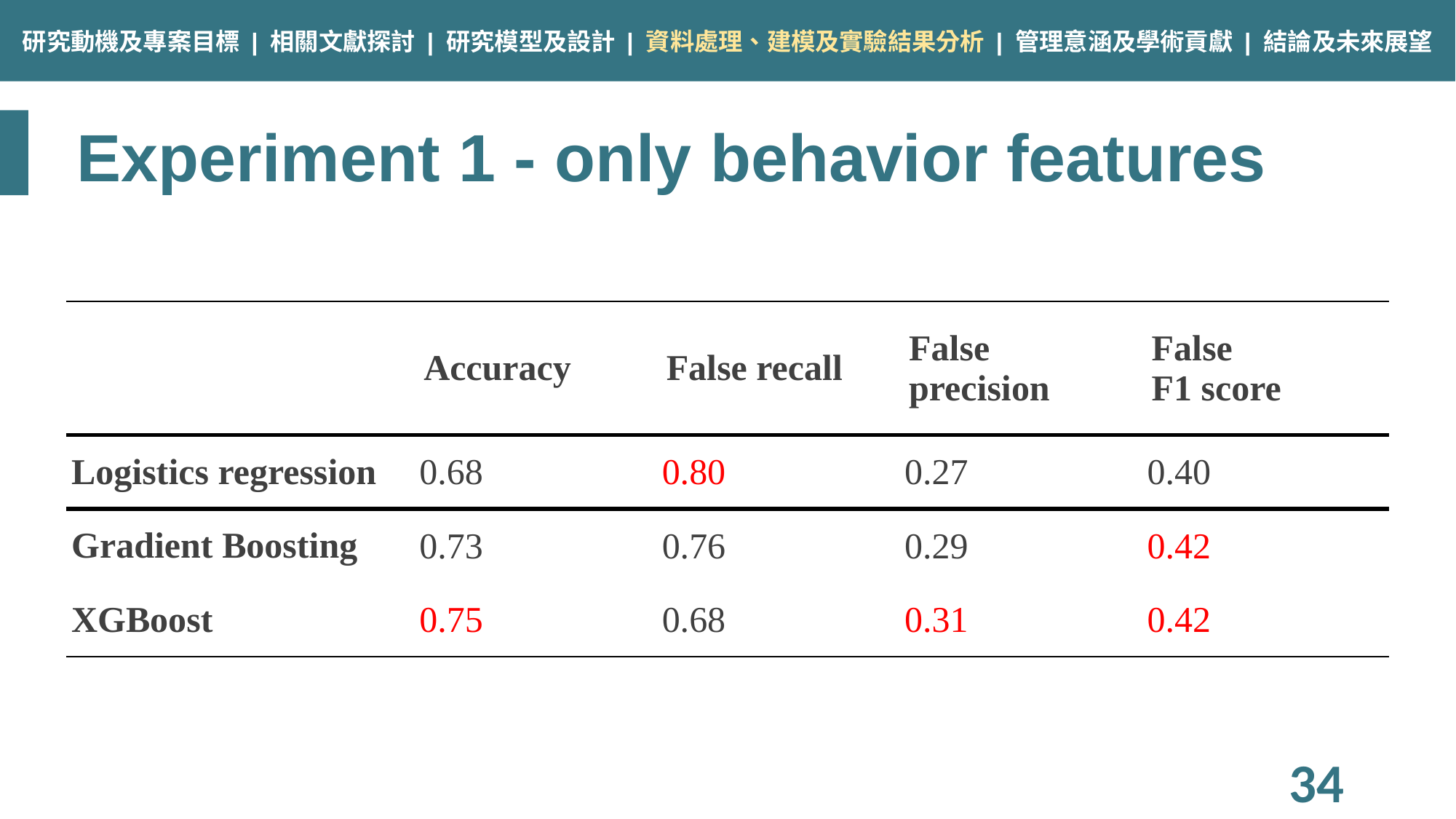

研究動機及專案目標 | 相關文獻探討 | 研究模型及設計 | 資料處理、建模及實驗結果分析 | 管理意涵及學術貢獻 | 結論及未來展望
# Experiment 1 - only behavior features
|  | Accuracy | False recall | False precision | False F1 score |
| --- | --- | --- | --- | --- |
| Logistics regression | 0.68 | 0.80 | 0.27 | 0.40 |
| Gradient Boosting | 0.73 | 0.76 | 0.29 | 0.42 |
| XGBoost | 0.75 | 0.68 | 0.31 | 0.42 |
34